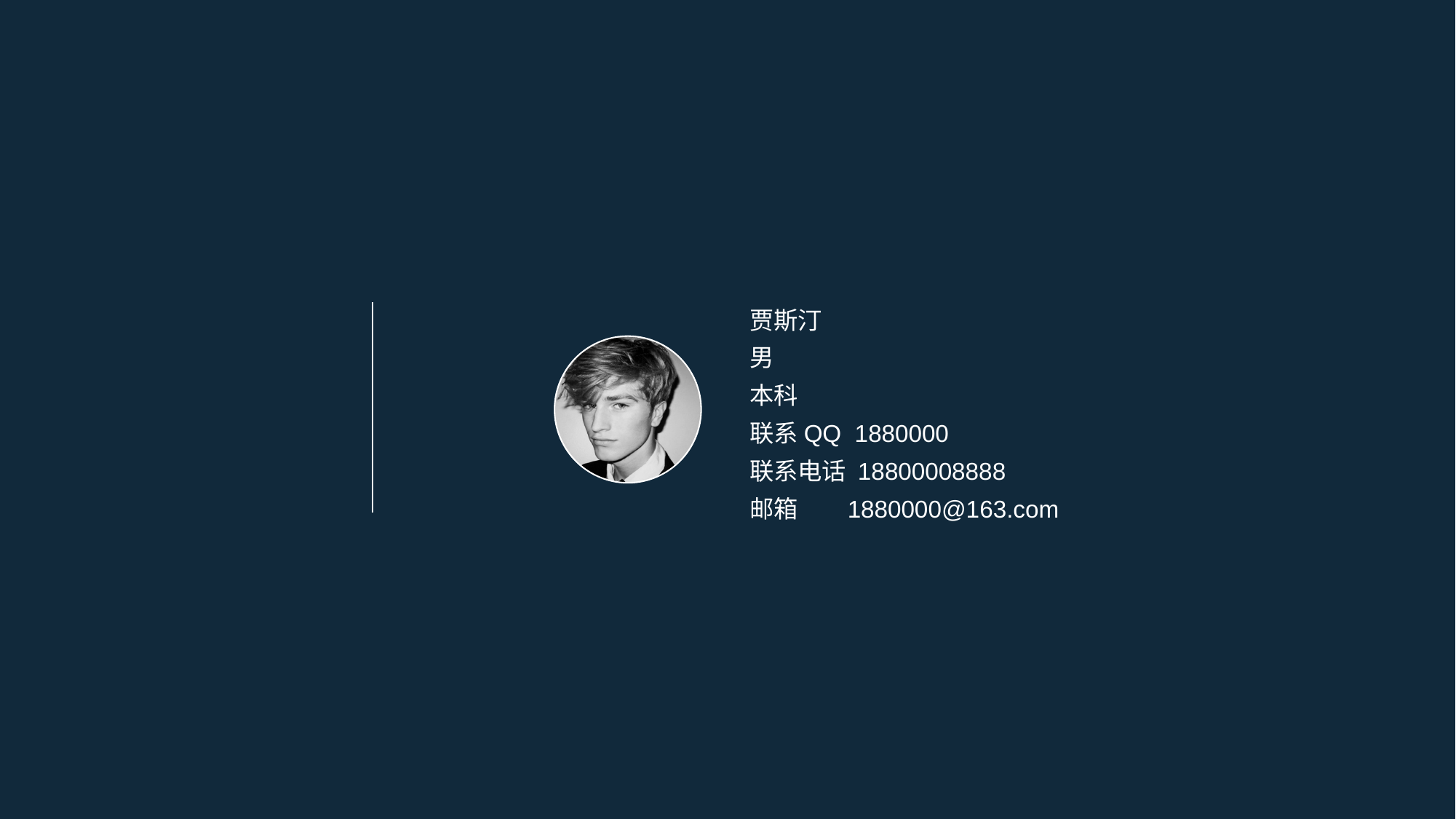

贾斯汀
男
本科
联系QQ  1880000
联系电话 18800008888
邮箱        1880000@163.com